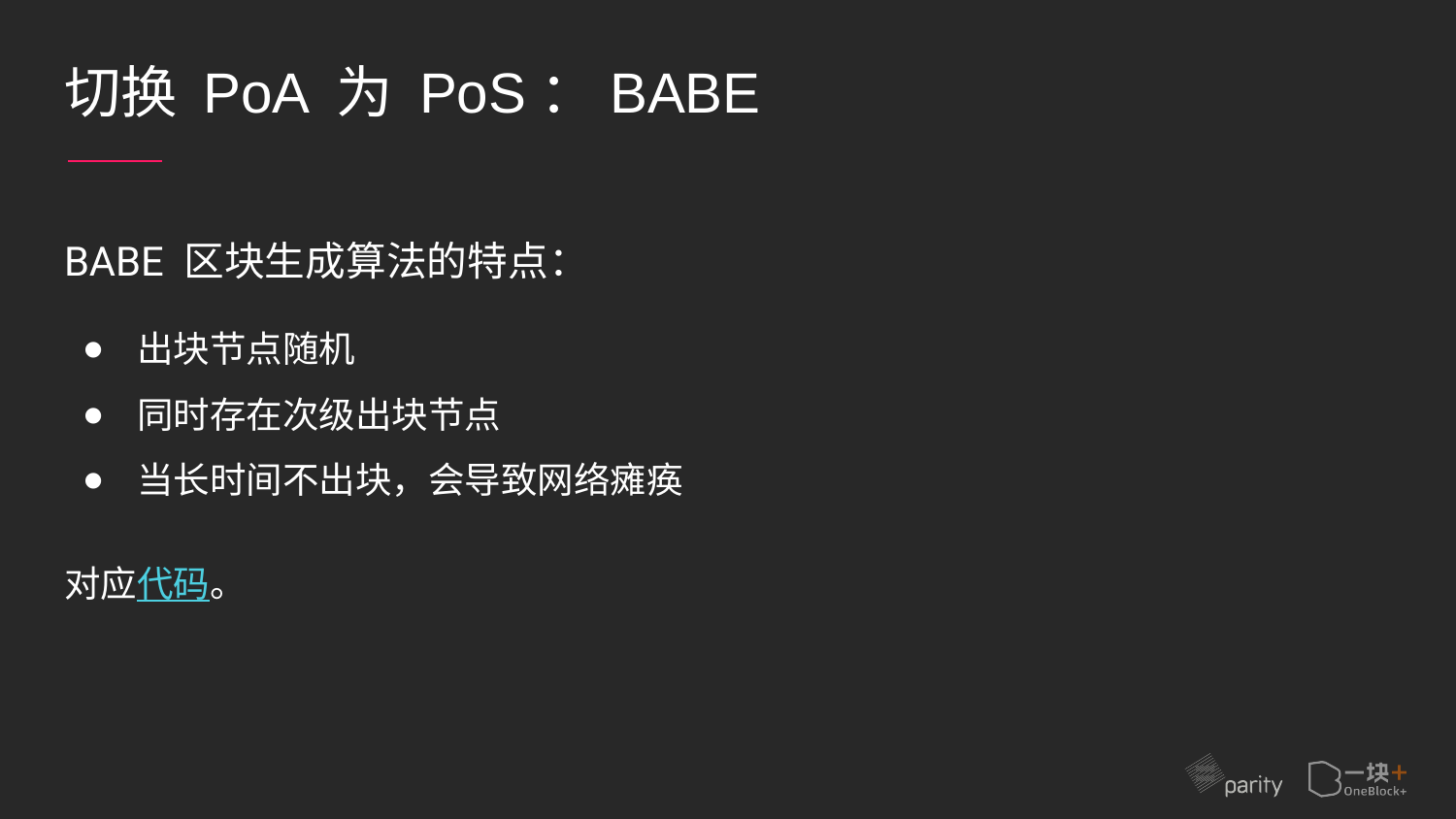

# 切换 PoA 为 PoS：BABE
BABE 区块生成算法的特点：
出块节点随机
同时存在次级出块节点
当长时间不出块，会导致网络瘫痪
对应代码。